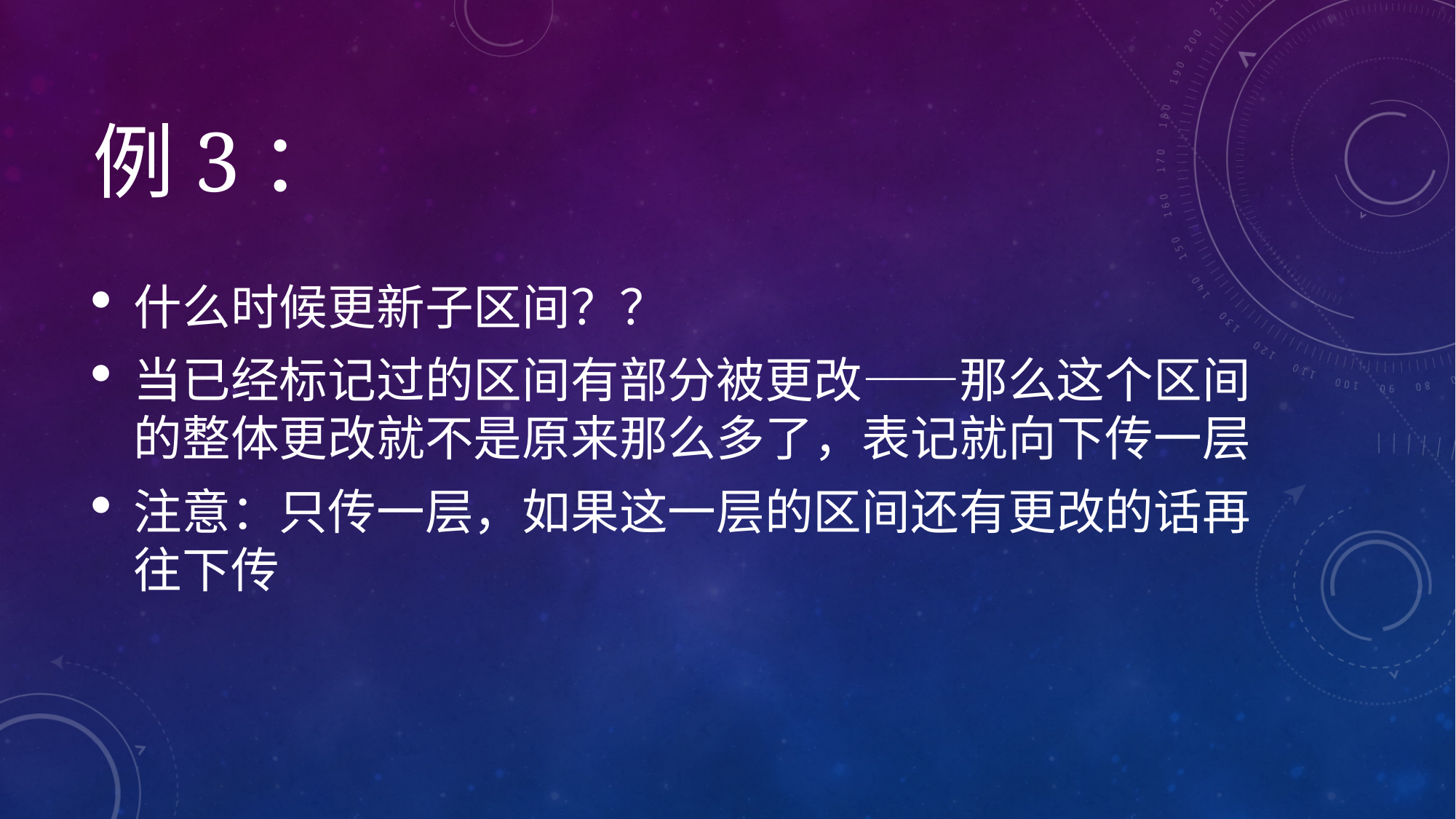

# 例3：
什么时候更新子区间？？
当已经标记过的区间有部分被更改——那么这个区间的整体更改就不是原来那么多了，表记就向下传一层
注意：只传一层，如果这一层的区间还有更改的话再往下传